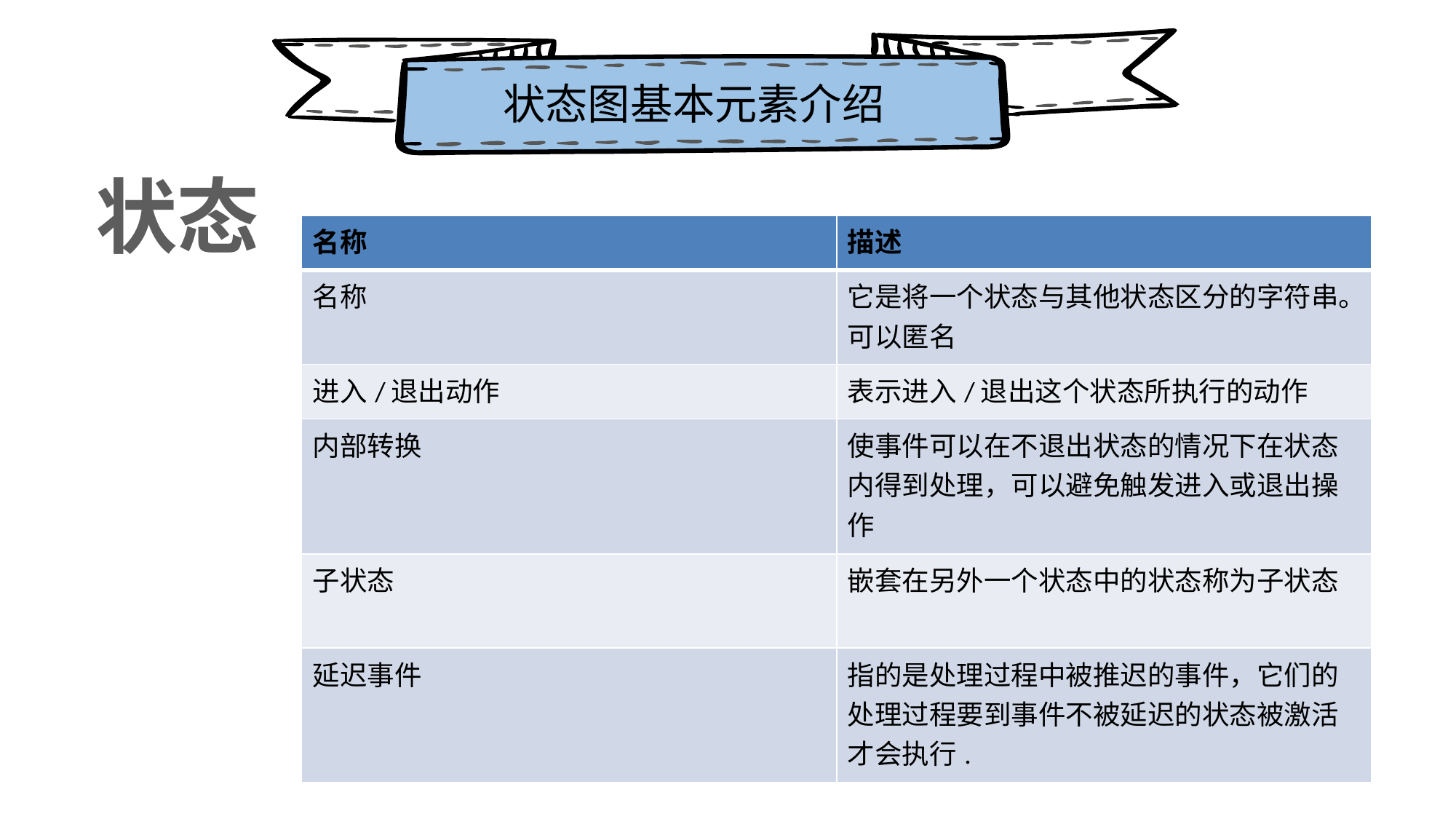

状态图基本元素介绍
状态
| 名称 | 描述 |
| --- | --- |
| 名称 | 它是将一个状态与其他状态区分的字符串。可以匿名 |
| 进入/退出动作 | 表示进入/退出这个状态所执行的动作 |
| 内部转换 | 使事件可以在不退出状态的情况下在状态内得到处理，可以避免触发进入或退出操作 |
| 子状态 | 嵌套在另外一个状态中的状态称为子状态 |
| 延迟事件 | 指的是处理过程中被推迟的事件，它们的处理过程要到事件不被延迟的状态被激活才会执行. |